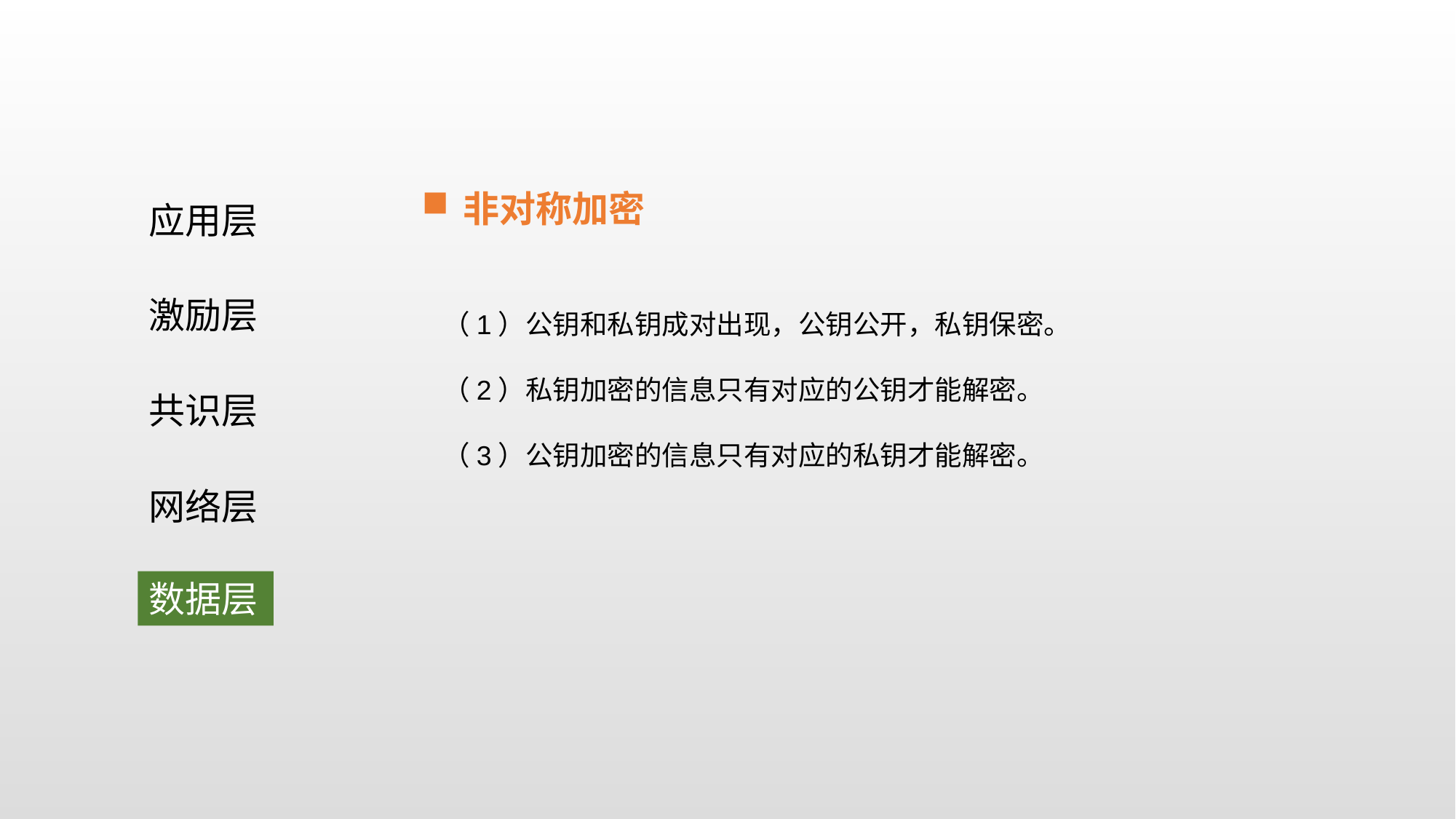

非对称加密
应用层
（1）公钥和私钥成对出现，公钥公开，私钥保密。
（2）私钥加密的信息只有对应的公钥才能解密。
（3）公钥加密的信息只有对应的私钥才能解密。
激励层
共识层
网络层
数据层